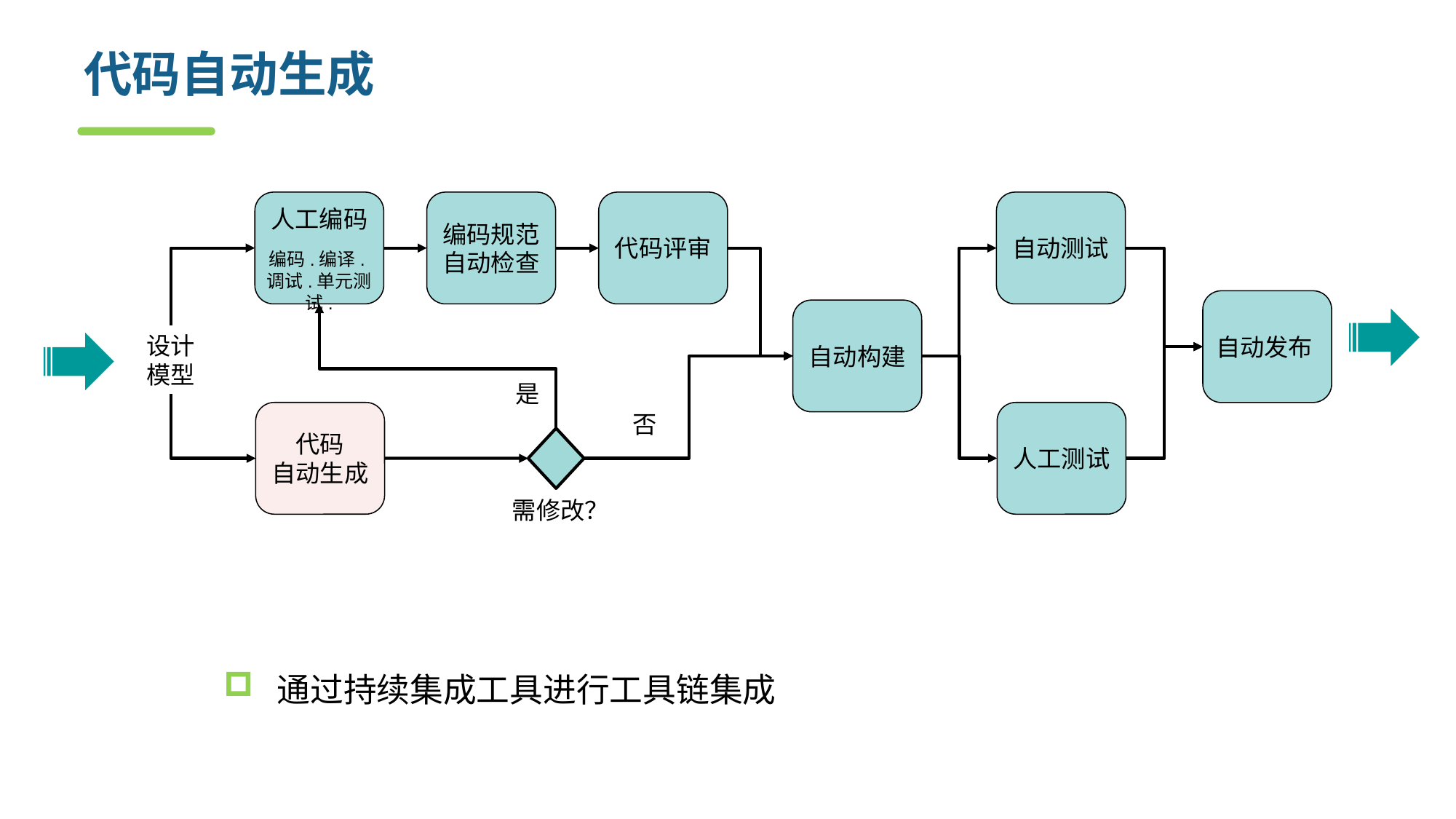

# 代码自动生成
编码规范
自动检查
代码评审
自动测试
人工编码

编码.编译.调试.单元测试.
自动发布
自动构建

设计
模型

是
代码
自动生成
人工测试
否

需修改？

通过持续集成工具进行工具链集成
28